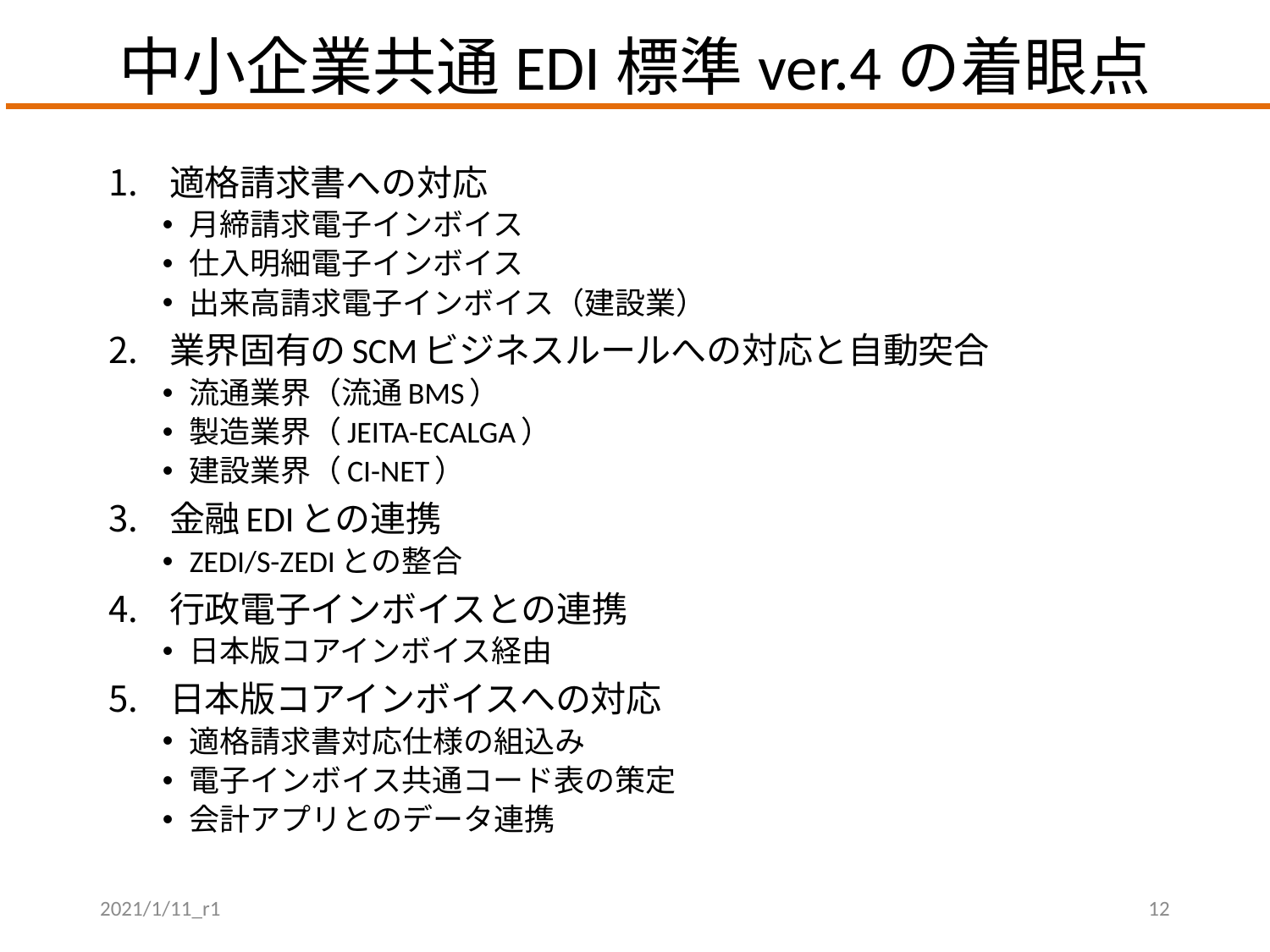

# 中小企業共通EDI標準ver.4の着眼点
適格請求書への対応
月締請求電子インボイス
仕入明細電子インボイス
出来高請求電子インボイス（建設業）
業界固有のSCMビジネスルールへの対応と自動突合
流通業界（流通BMS）
製造業界（JEITA-ECALGA）
建設業界（CI-NET）
金融EDIとの連携
ZEDI/S-ZEDIとの整合
行政電子インボイスとの連携
日本版コアインボイス経由
日本版コアインボイスへの対応
適格請求書対応仕様の組込み
電子インボイス共通コード表の策定
会計アプリとのデータ連携

2021/1/11_r1
12